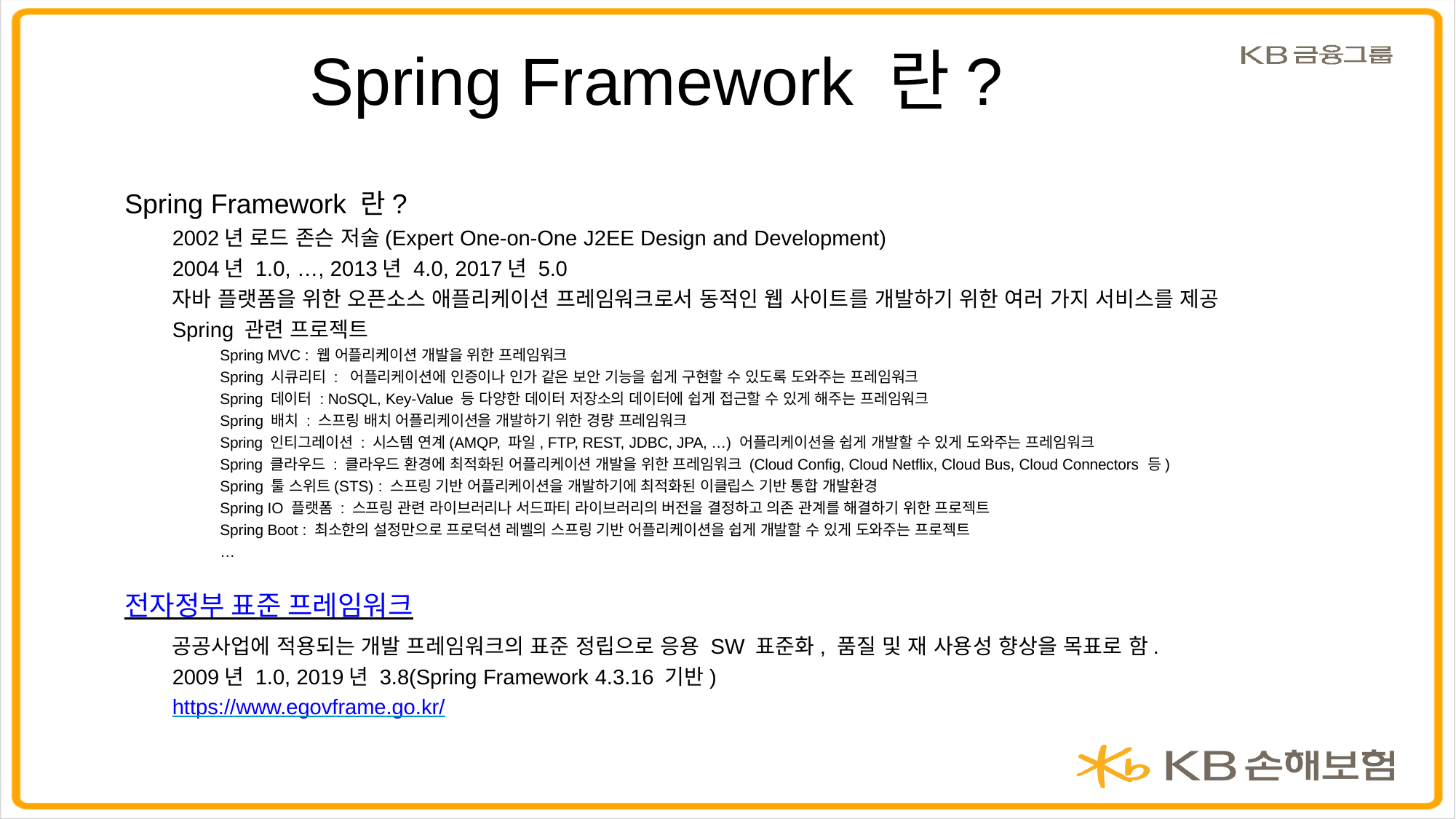

# Spring Framework 란?
Spring Framework 란?
2002년 로드 존슨 저술(Expert One-on-One J2EE Design and Development)
2004년 1.0, …, 2013년 4.0, 2017년 5.0
자바 플랫폼을 위한 오픈소스 애플리케이션 프레임워크로서 동적인 웹 사이트를 개발하기 위한 여러 가지 서비스를 제공
Spring 관련 프로젝트
Spring MVC : 웹 어플리케이션 개발을 위한 프레임워크
Spring 시큐리티 :  어플리케이션에 인증이나 인가 같은 보안 기능을 쉽게 구현할 수 있도록 도와주는 프레임워크
Spring 데이터 : NoSQL, Key-Value 등 다양한 데이터 저장소의 데이터에 쉽게 접근할 수 있게 해주는 프레임워크
Spring 배치 : 스프링 배치 어플리케이션을 개발하기 위한 경량 프레임워크
Spring 인티그레이션 : 시스템 연계(AMQP, 파일, FTP, REST, JDBC, JPA, …) 어플리케이션을 쉽게 개발할 수 있게 도와주는 프레임워크
Spring 클라우드 : 클라우드 환경에 최적화된 어플리케이션 개발을 위한 프레임워크 (Cloud Config, Cloud Netflix, Cloud Bus, Cloud Connectors 등)
Spring 툴 스위트(STS) : 스프링 기반 어플리케이션을 개발하기에 최적화된 이클립스 기반 통합 개발환경
Spring IO 플랫폼 : 스프링 관련 라이브러리나 서드파티 라이브러리의 버전을 결정하고 의존 관계를 해결하기 위한 프로젝트
Spring Boot : 최소한의 설정만으로 프로덕션 레벨의 스프링 기반 어플리케이션을 쉽게 개발할 수 있게 도와주는 프로젝트
…

전자정부 표준 프레임워크
공공사업에 적용되는 개발 프레임워크의 표준 정립으로 응용 SW 표준화, 품질 및 재 사용성 향상을 목표로 함.
2009년 1.0, 2019년 3.8(Spring Framework 4.3.16 기반)
https://www.egovframe.go.kr/